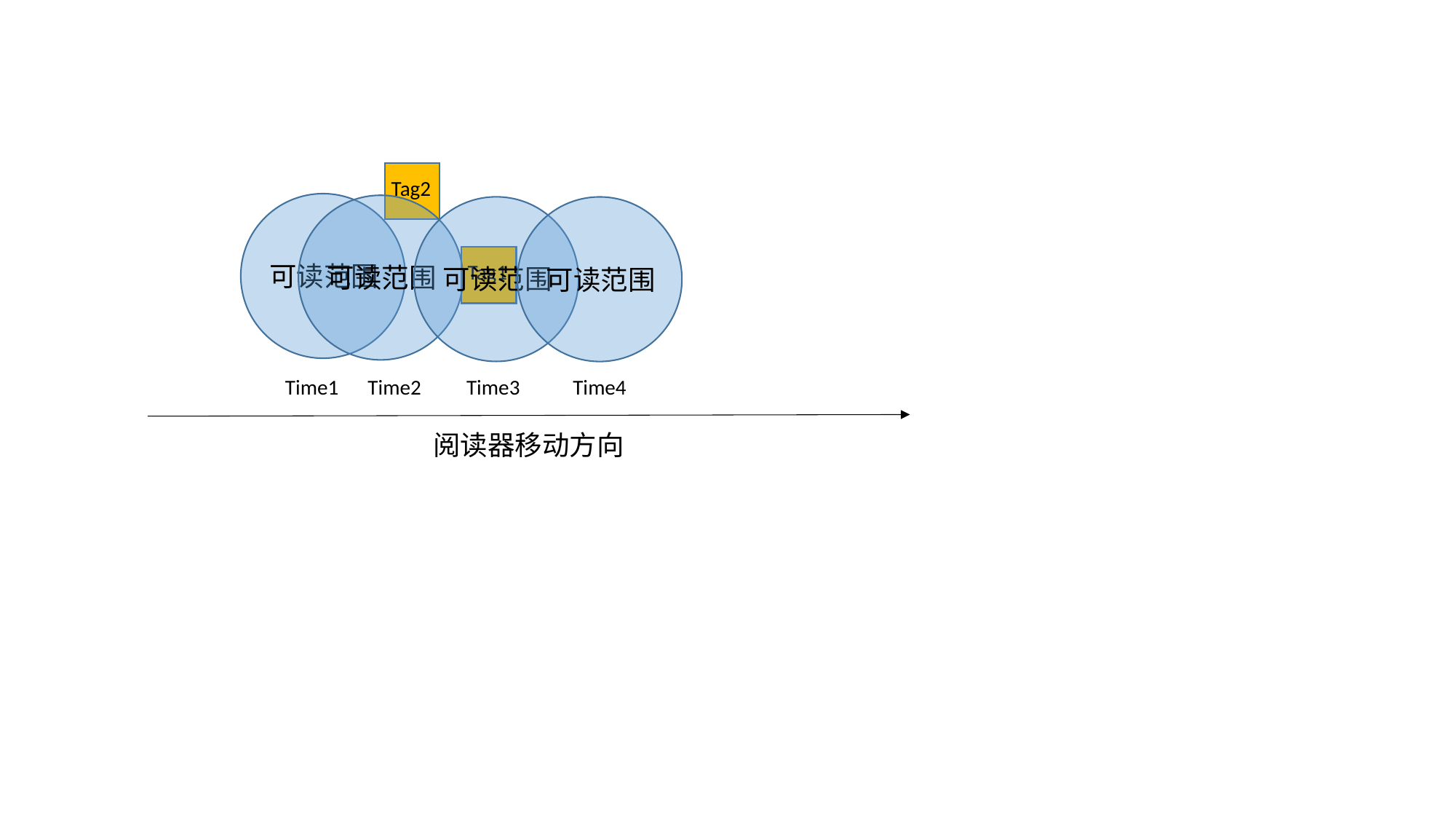

Tag2

可读范围

可读范围

可读范围

可读范围

Tag1
Time1
Time2
Time3
Time4
阅读器移动方向